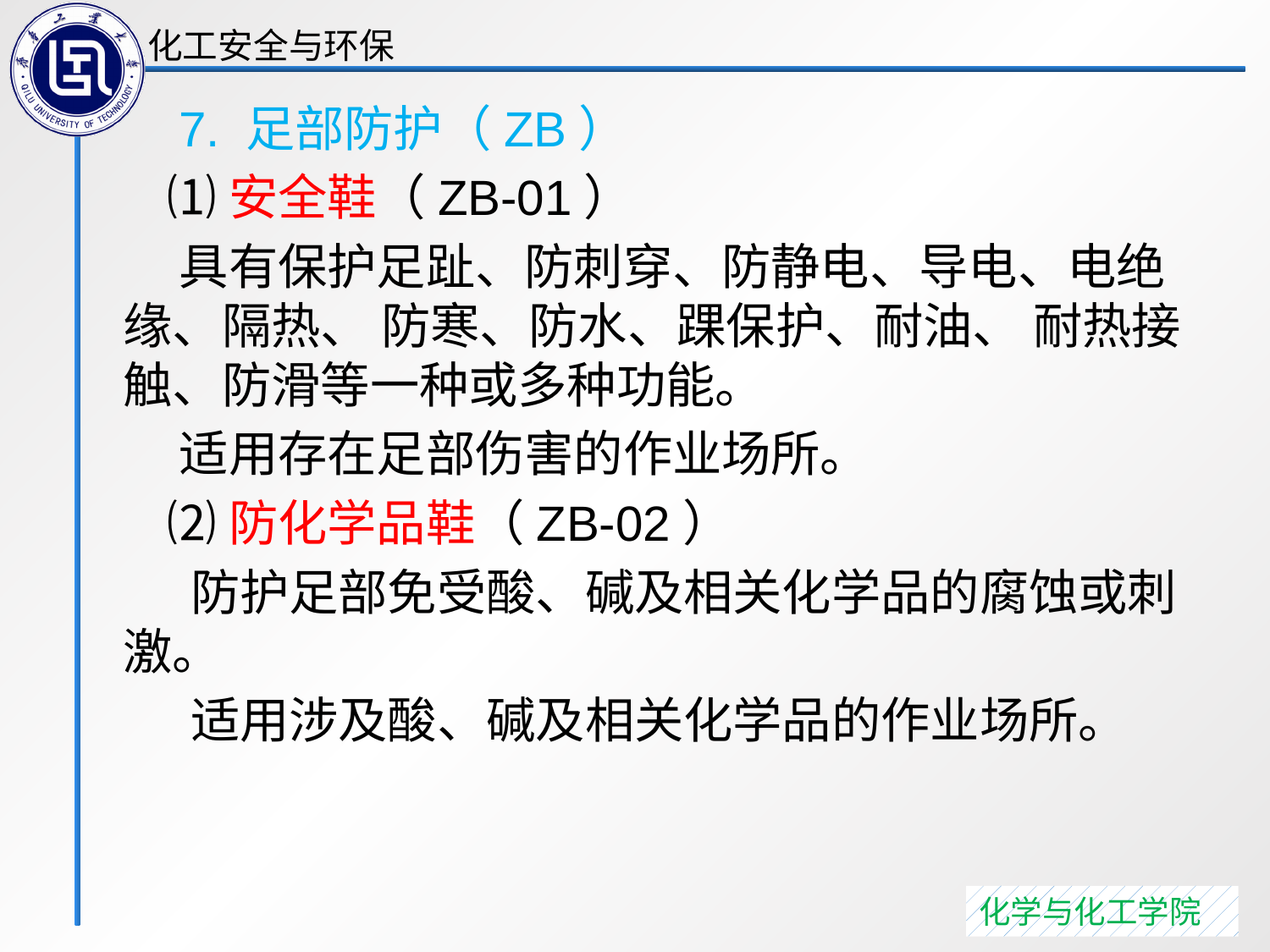

7. 足部防护（ZB）
    ⑴安全鞋（ZB-01）
    具有保护足趾、防刺穿、防静电、导电、电绝缘、隔热、 防寒、防水、踝保护、耐油、 耐热接触、防滑等一种或多种功能。
    适用存在足部伤害的作业场所。
    ⑵防化学品鞋（ZB-02）
     防护足部免受酸、碱及相关化学品的腐蚀或刺激。
     适用涉及酸、碱及相关化学品的作业场所。